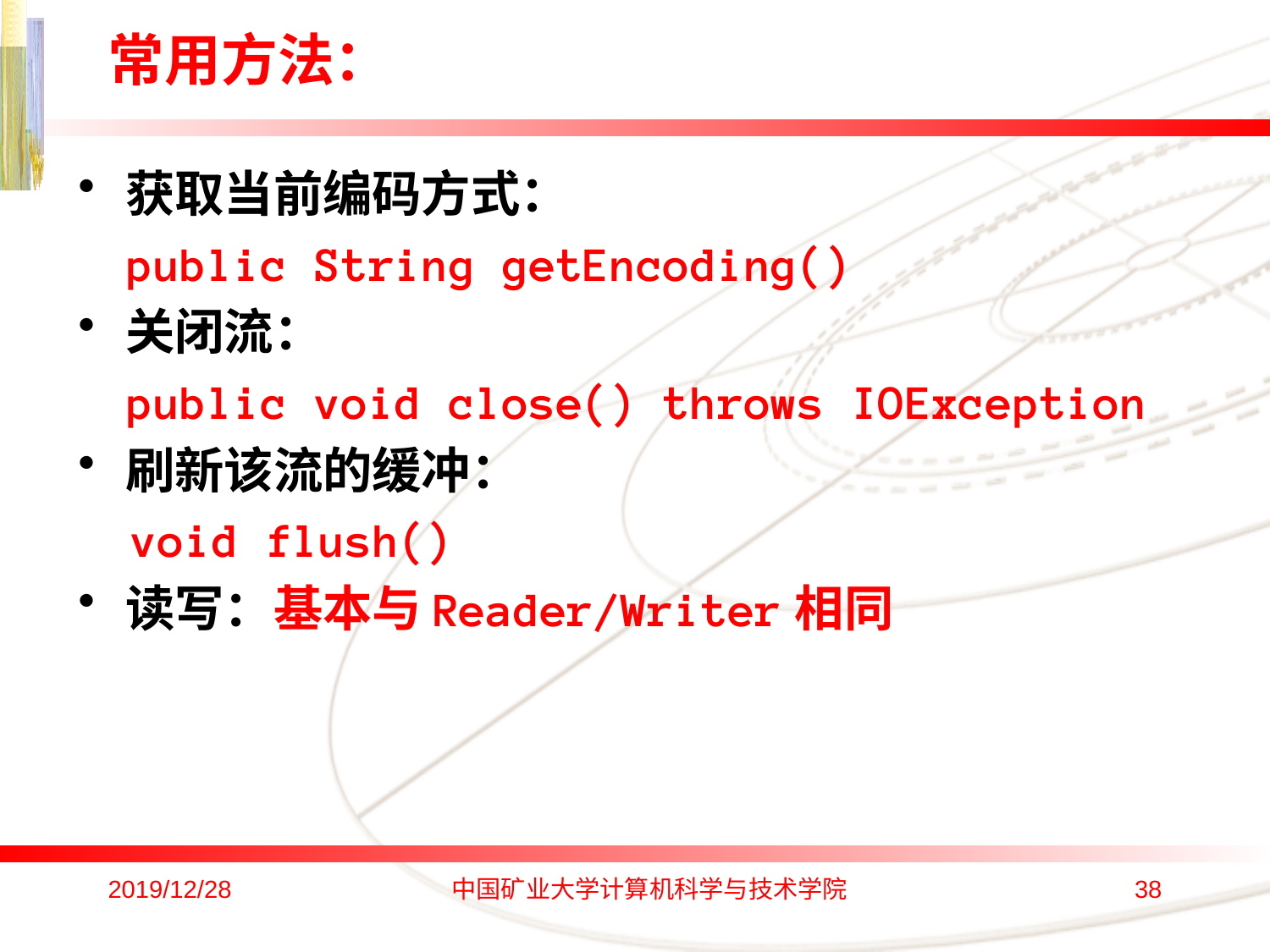

# 常用方法：
获取当前编码方式：
    public String getEncoding()
关闭流：
    public void close() throws IOException
刷新该流的缓冲：
  void flush()
读写：基本与Reader/Writer相同

2019/12/28
中国矿业大学计算机科学与技术学院
38